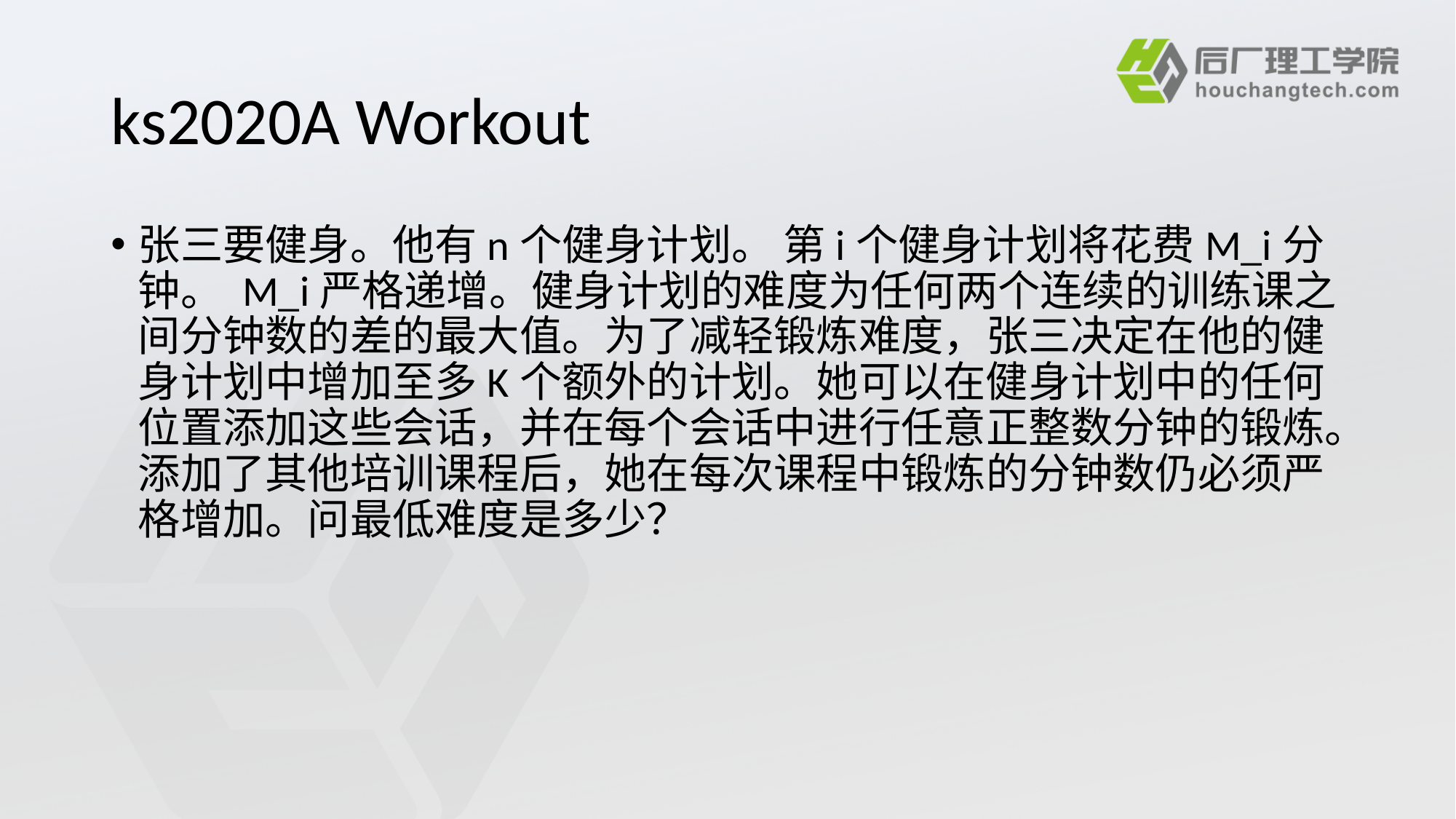

# ks2020A Workout
张三要健身。他有n个健身计划。 第i个健身计划将花费M_i分钟。 M_i严格递增。健身计划的难度为任何两个连续的训练课之间分钟数的差的最大值。为了减轻锻炼难度，张三决定在他的健身计划中增加至多K个额外的计划。她可以在健身计划中的任何位置添加这些会话，并在每个会话中进行任意正整数分钟的锻炼。添加了其他培训课程后，她在每次课程中锻炼的分钟数仍必须严格增加。问最低难度是多少？